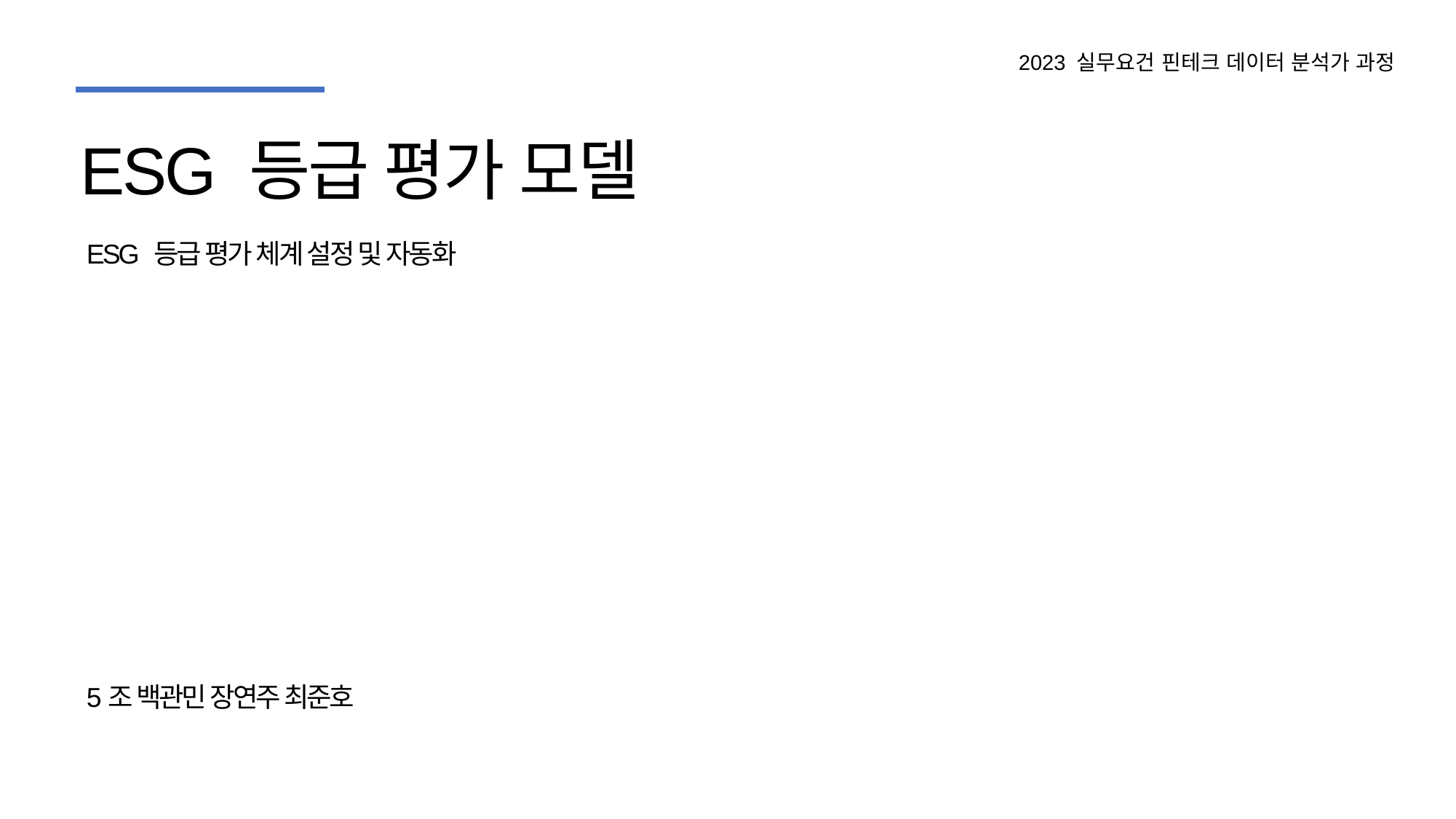

2023 실무요건 핀테크 데이터 분석가 과정
ESG 등급 평가 모델
ESG 등급 평가 체계 설정 및 자동화
5조 백관민 장연주 최준호